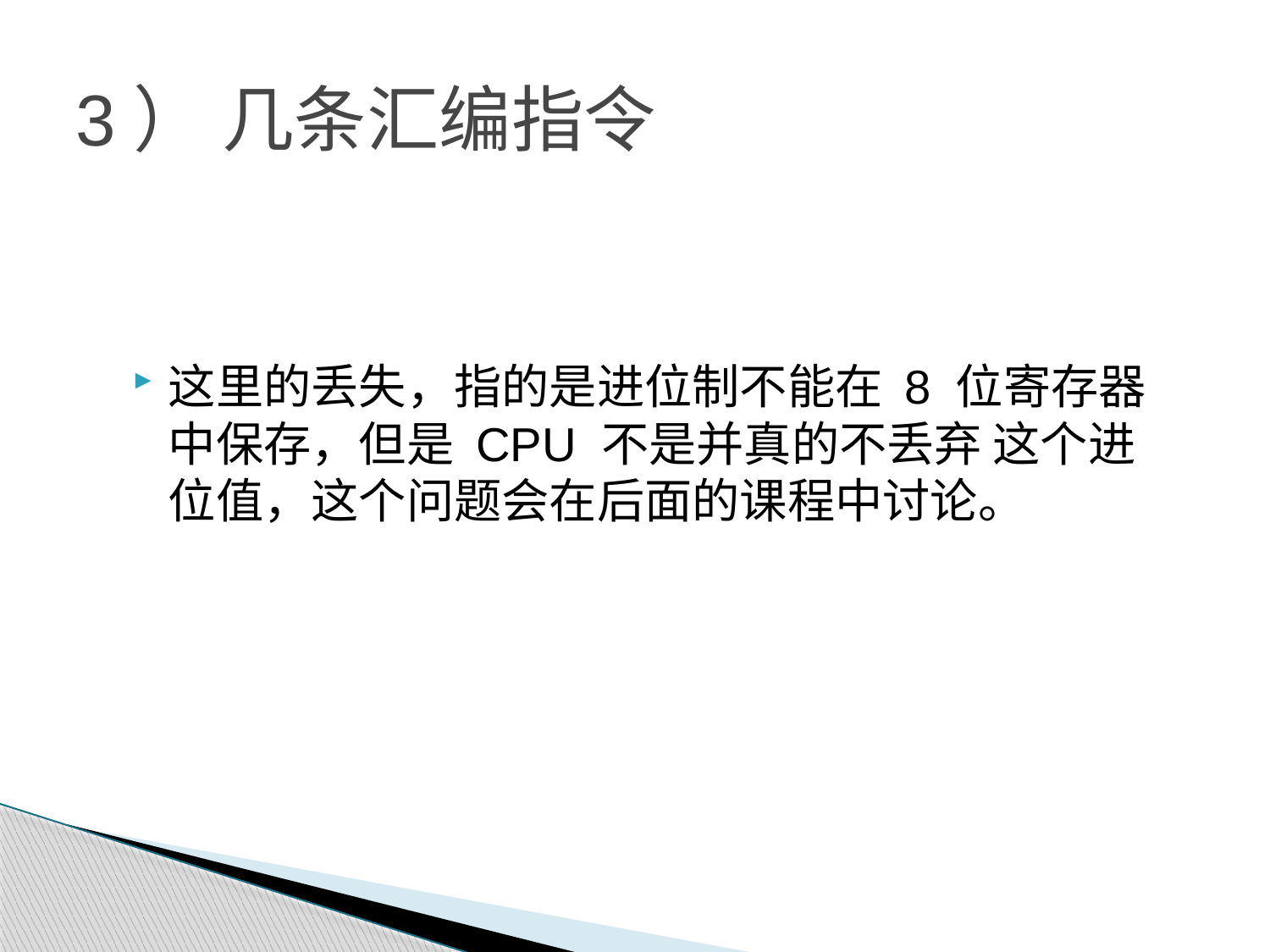

# 3） 几条汇编指令

这里的丢失，指的是进位制不能在 8 位寄存器中保存，但是 CPU 不是并真的不丢弃 这个进位值，这个问题会在后面的课程中讨论。